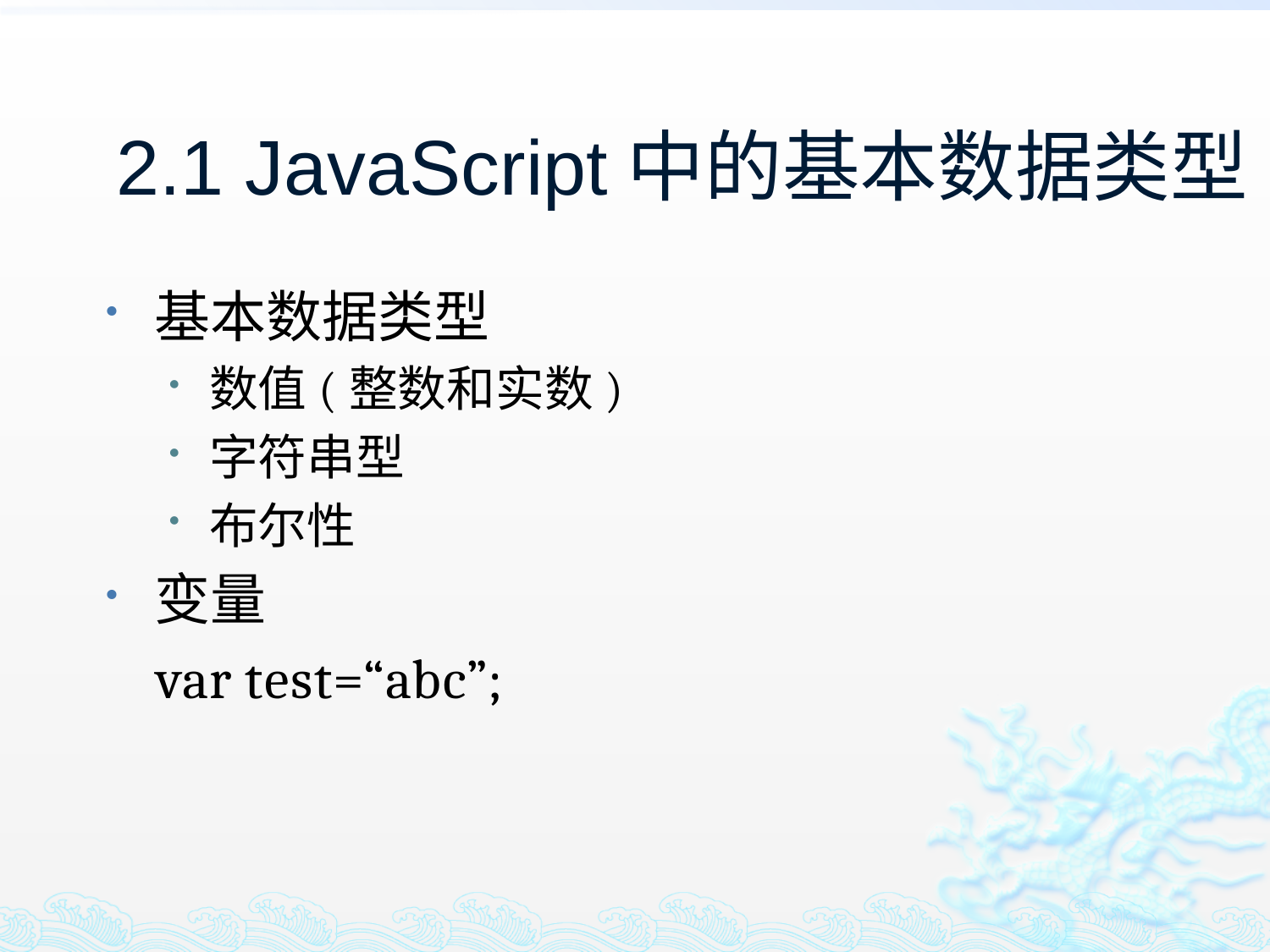

# 2.1 JavaScript中的基本数据类型
基本数据类型
数值(整数和实数)
字符串型
布尔性
变量
		var test=“abc”;